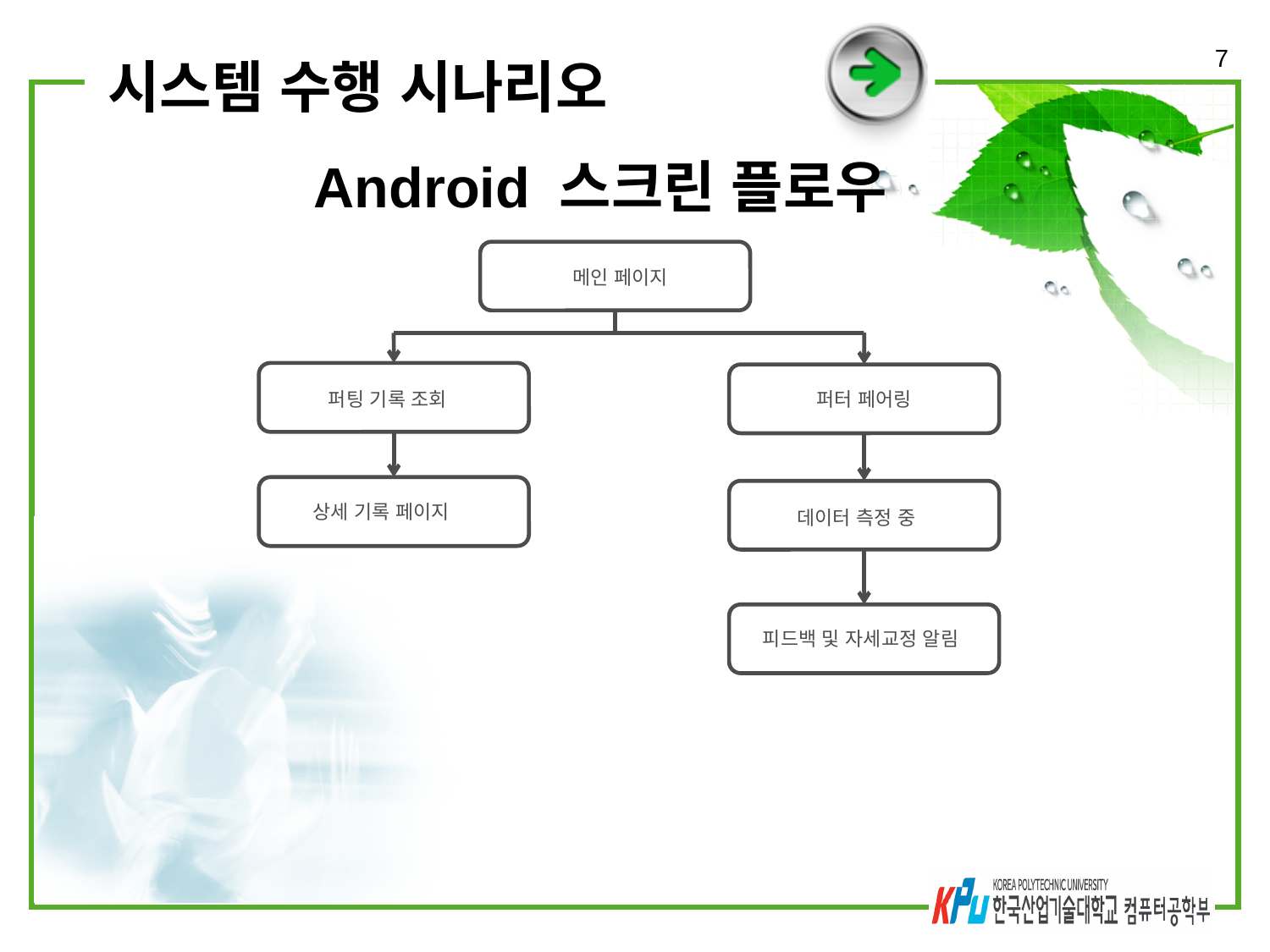

7
# 시스템 수행 시나리오
Android 스크린 플로우

 메인 페이지

 퍼팅 기록 조회
퍼터 페어링

상세 기록 페이지
   데이터 측정 중

피드백 및 자세교정 알림